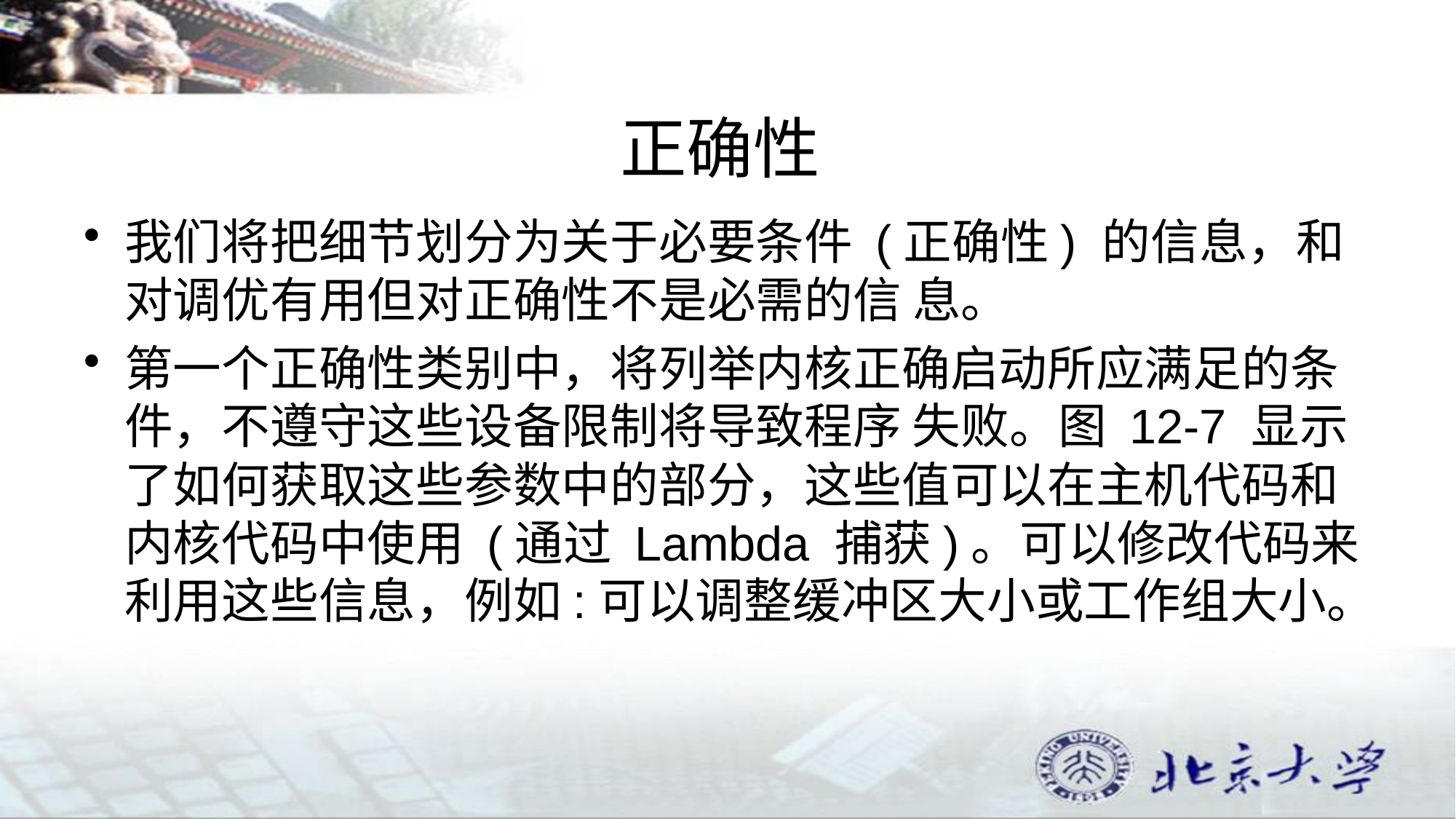

# 正确性
我们将把细节划分为关于必要条件 (正确性) 的信息，和对调优有用但对正确性不是必需的信 息。
第一个正确性类别中，将列举内核正确启动所应满足的条件，不遵守这些设备限制将导致程序 失败。图 12-7 显示了如何获取这些参数中的部分，这些值可以在主机代码和内核代码中使用 (通过 Lambda 捕获)。可以修改代码来利用这些信息，例如:可以调整缓冲区大小或工作组大小。